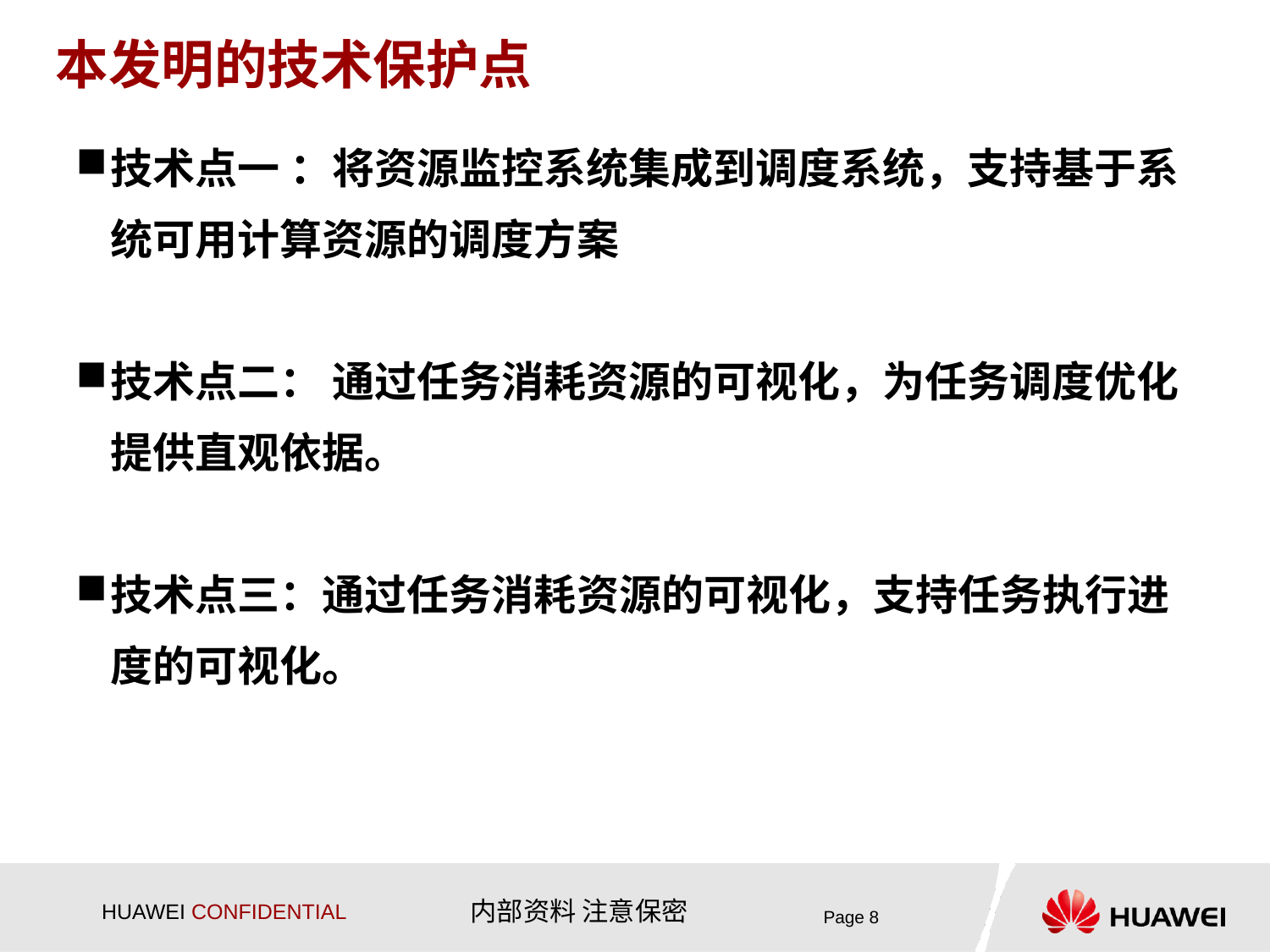

# 本发明的技术保护点
技术点一 ：将资源监控系统集成到调度系统，支持基于系统可用计算资源的调度方案

技术点二： 通过任务消耗资源的可视化，为任务调度优化提供直观依据。

技术点三：通过任务消耗资源的可视化，支持任务执行进度的可视化。

Page 8